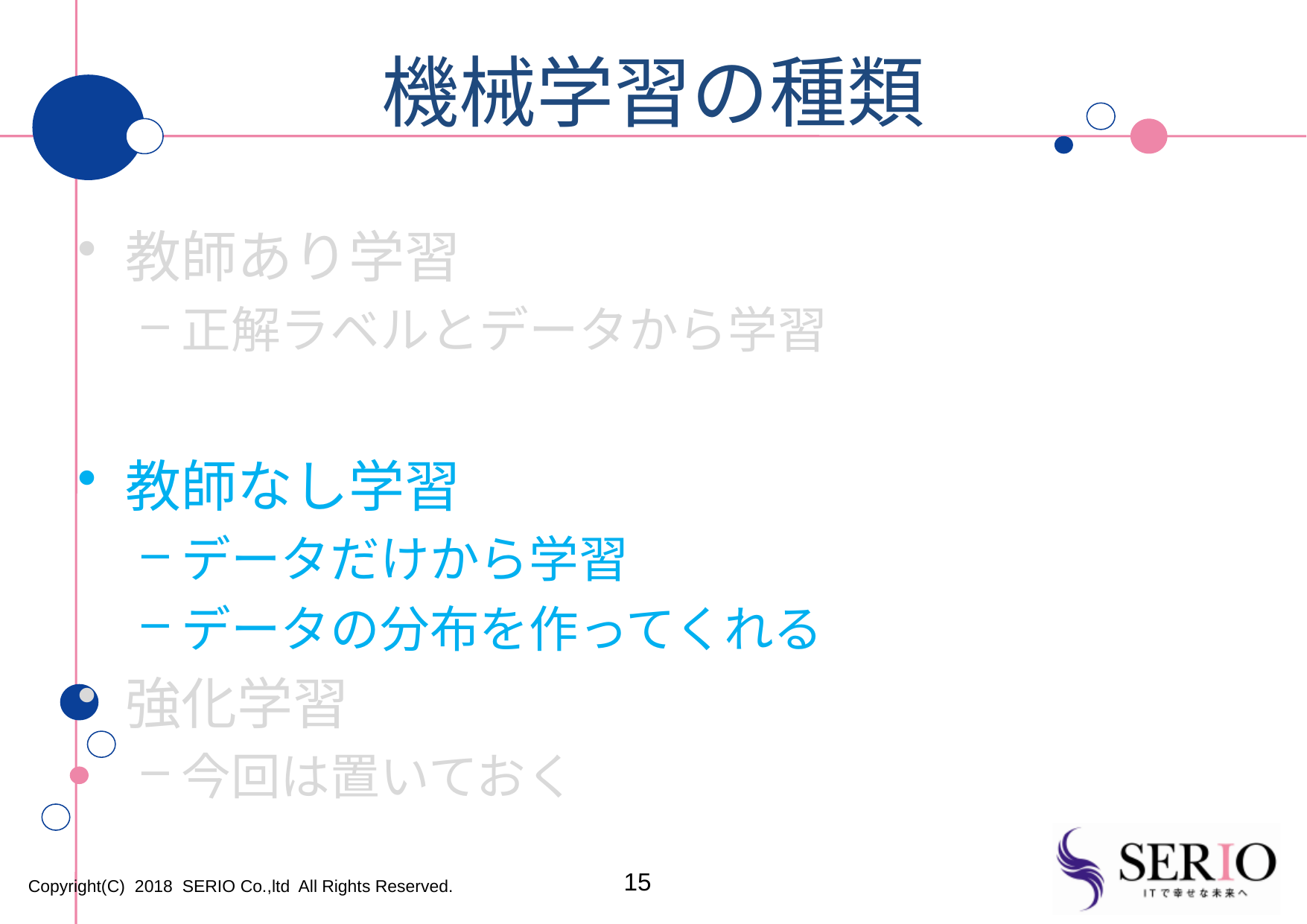

# 機械学習の種類
教師あり学習
正解ラベルとデータから学習

教師なし学習
データだけから学習
データの分布を作ってくれる
強化学習
今回は置いておく
15